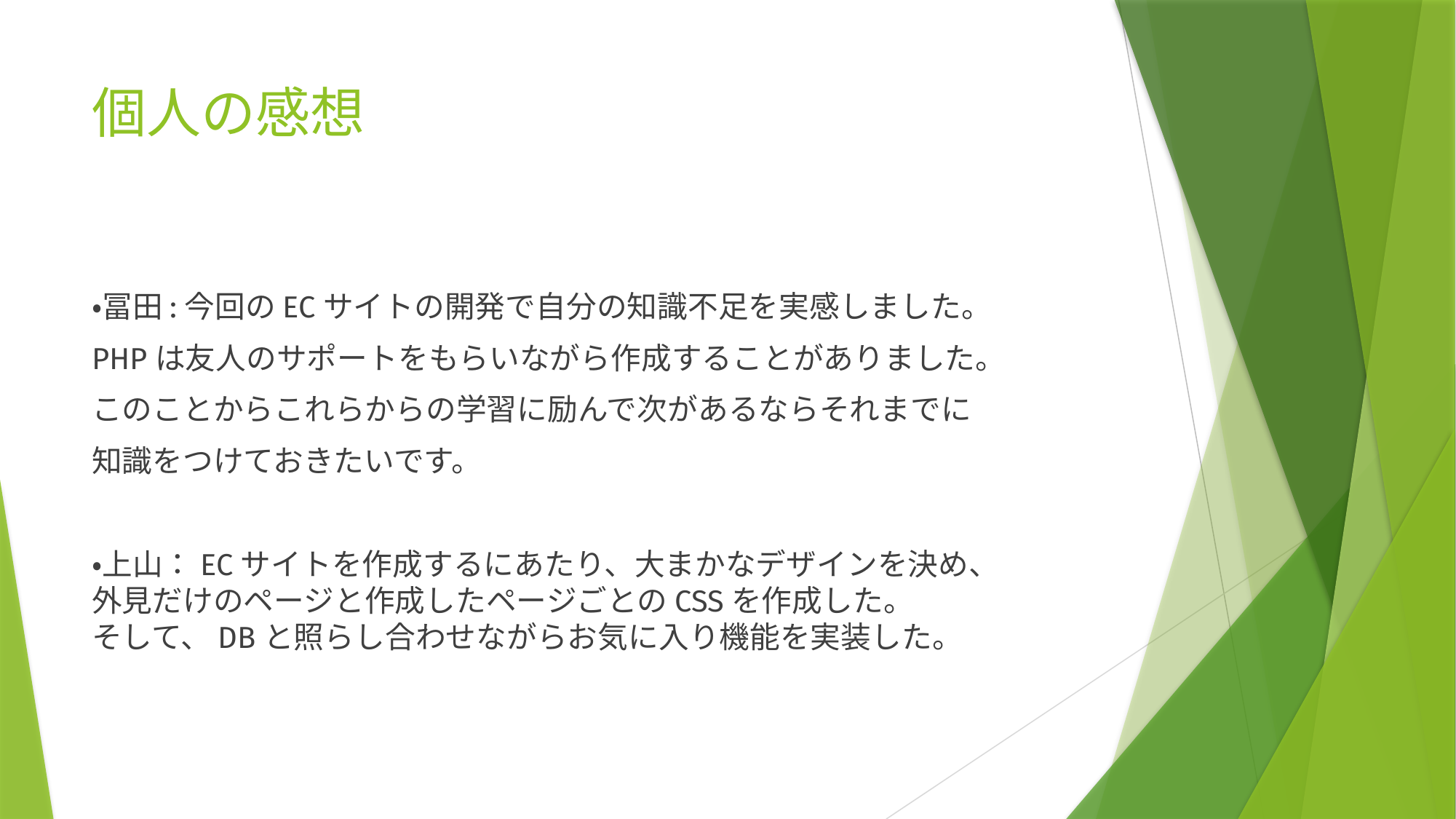

# 個人の感想
・冨田:今回のECサイトの開発で自分の知識不足を実感しました。
PHPは友人のサポートをもらいながら作成することがありました。
このことからこれらからの学習に励んで次があるならそれまでに
知識をつけておきたいです。

・上山：ECサイトを作成するにあたり、大まかなデザインを決め、
外見だけのページと作成したページごとのCSSを作成した。
そして、DBと照らし合わせながらお気に入り機能を実装した。